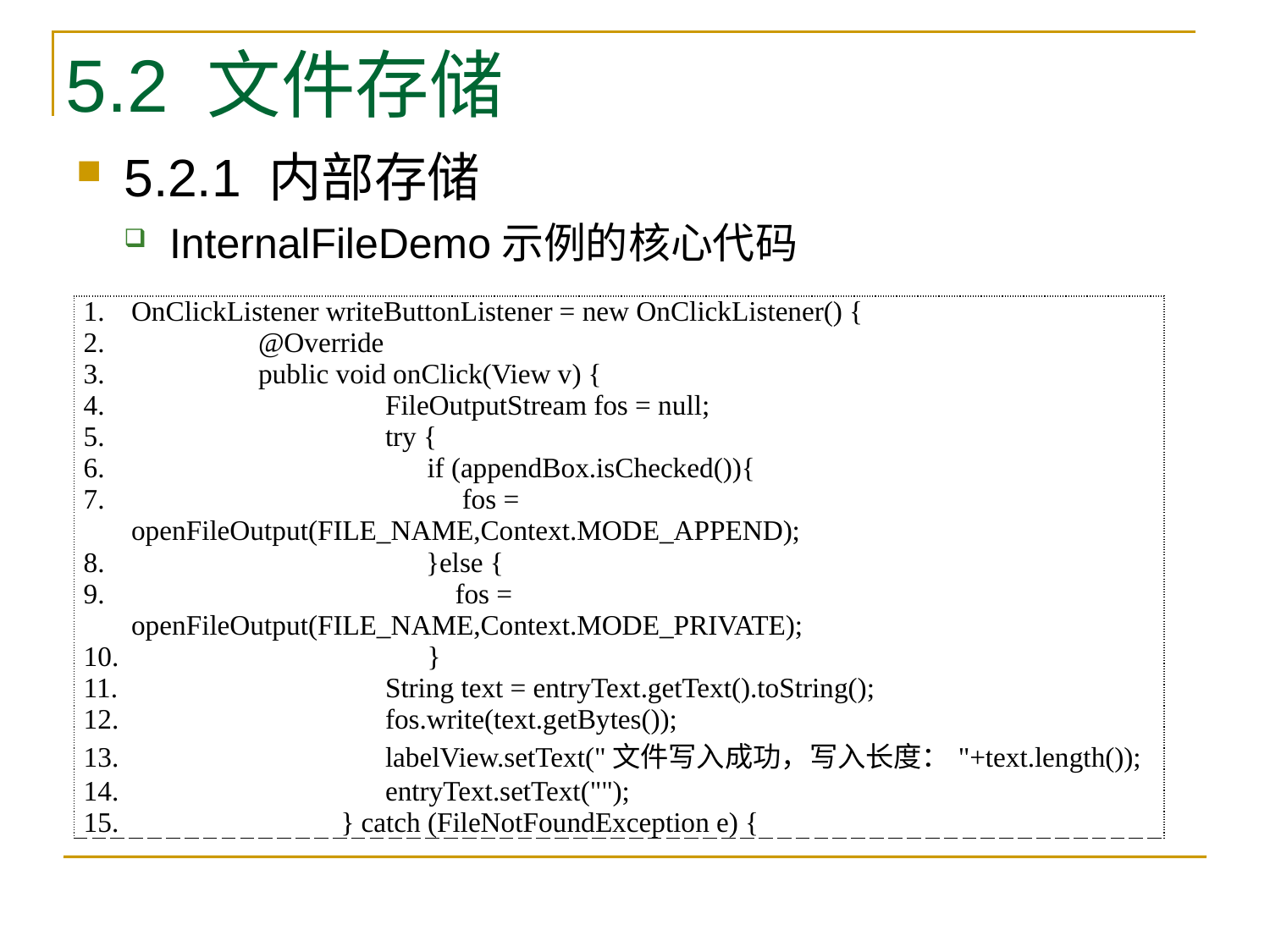

# 5.2 文件存储
5.2.1 内部存储
InternalFileDemo示例的核心代码

| OnClickListener writeButtonListener = new OnClickListener() { @Override public void onClick(View v) { FileOutputStream fos = null; try { if (appendBox.isChecked()){ fos = openFileOutput(FILE\_NAME,Context.MODE\_APPEND); }else { fos = openFileOutput(FILE\_NAME,Context.MODE\_PRIVATE); } String text = entryText.getText().toString(); fos.write(text.getBytes()); labelView.setText("文件写入成功，写入长度："+text.length()); entryText.setText(""); } catch (FileNotFoundException e) { |
| --- |